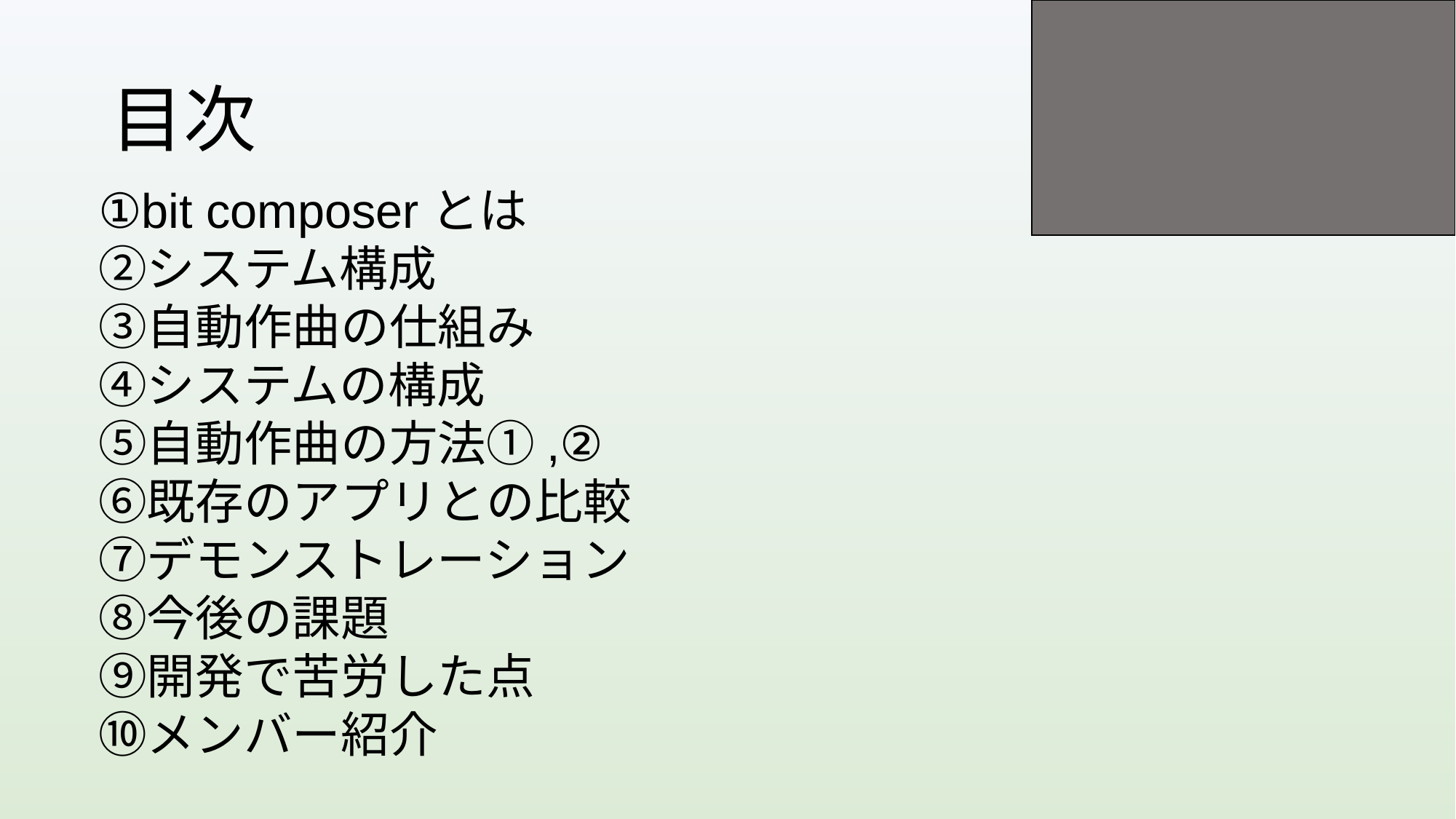

# 目次
bit composerとは
システム構成
自動作曲の仕組み
システムの構成
自動作曲の方法①,②
既存のアプリとの比較
デモンストレーション
今後の課題
開発で苦労した点
メンバー紹介